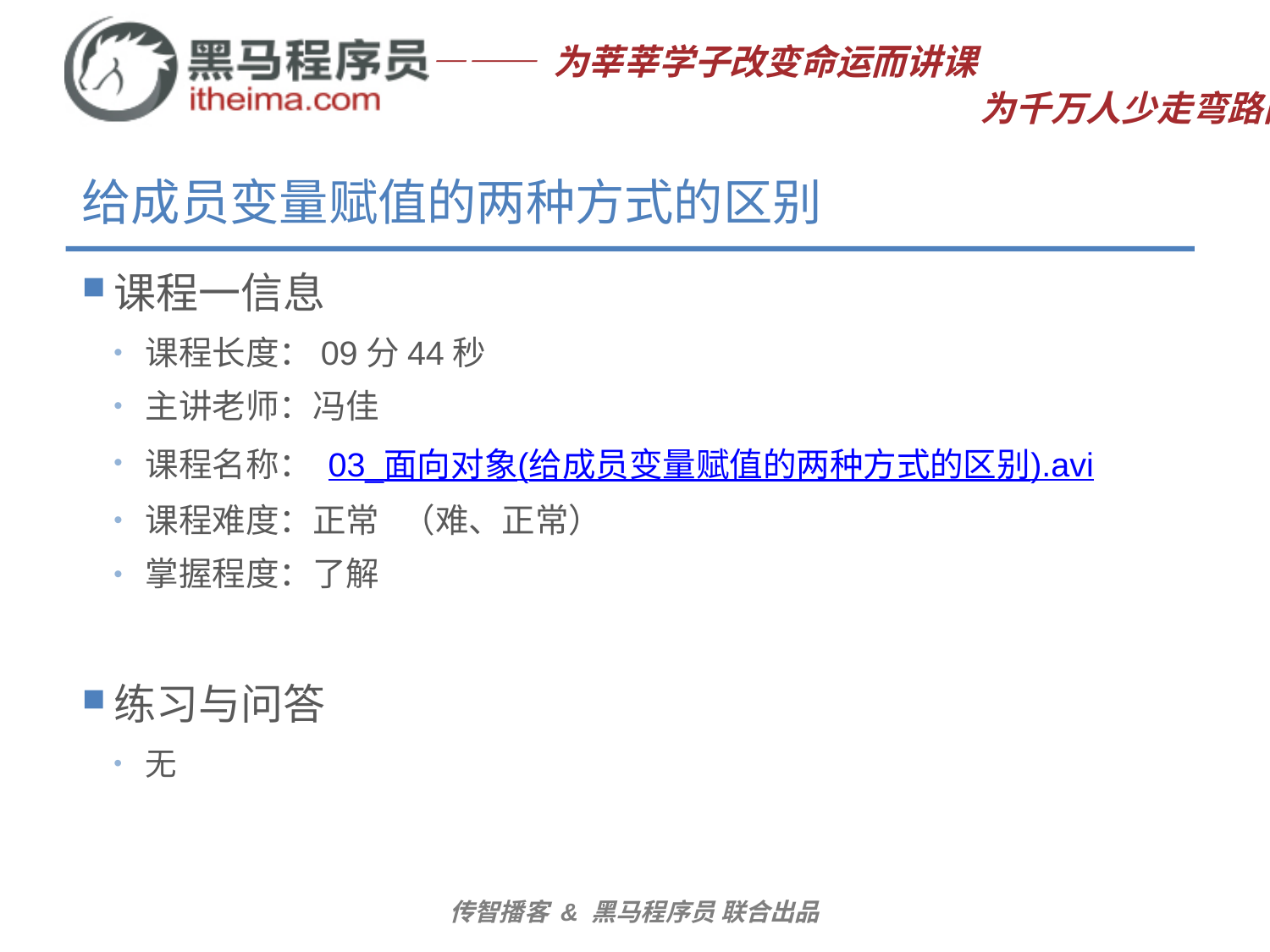

# 给成员变量赋值的两种方式的区别
课程一信息
课程长度：09分44秒
主讲老师：冯佳
课程名称： 03_面向对象(给成员变量赋值的两种方式的区别).avi
课程难度：正常   （难、正常）
掌握程度：了解

练习与问答
无